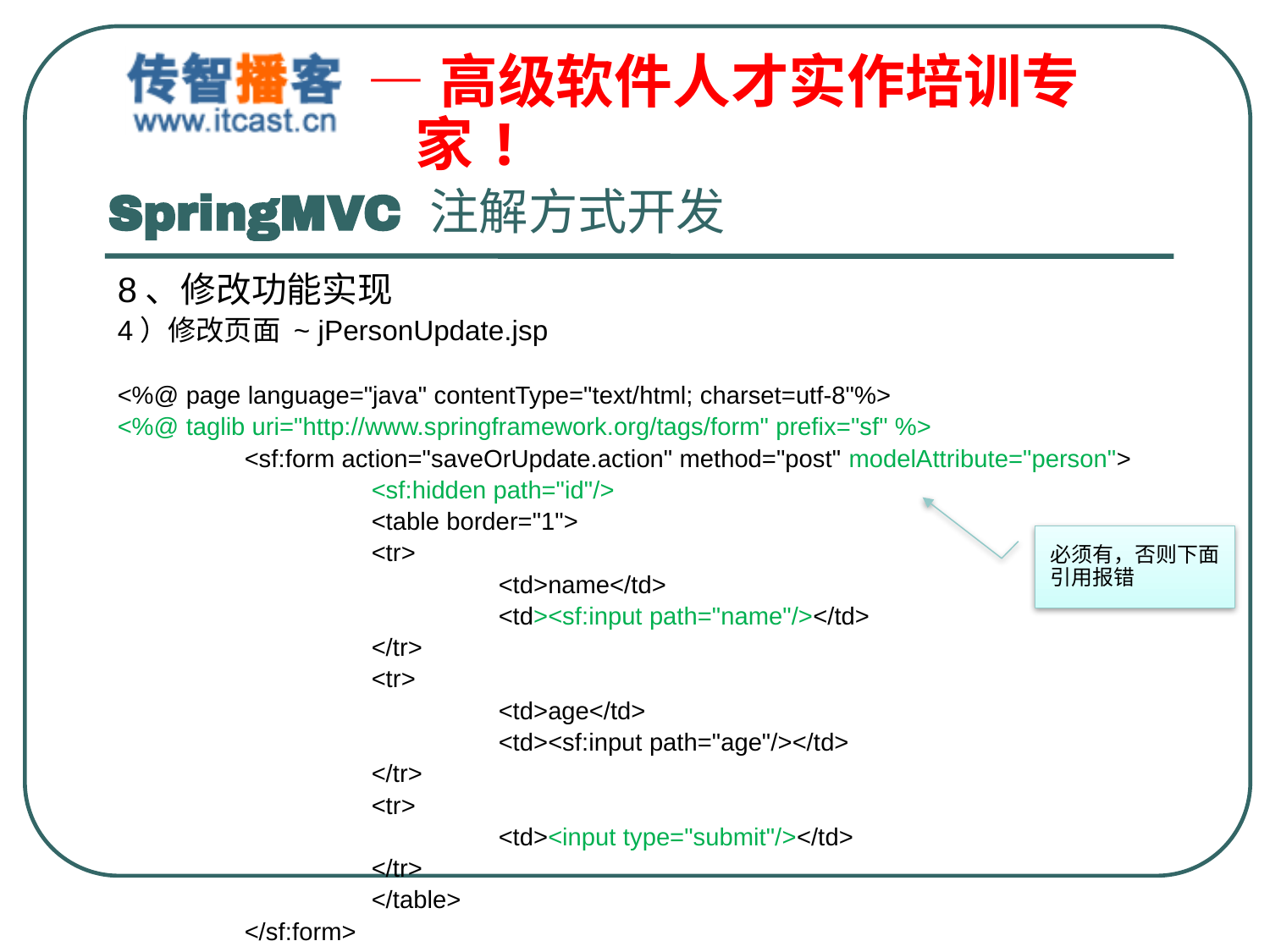

# SpringMVC 注解方式开发
8、修改功能实现
4）修改页面 ~ jPersonUpdate.jsp

<%@ page language="java" contentType="text/html; charset=utf-8"%>
<%@ taglib uri="http://www.springframework.org/tags/form" prefix="sf" %>
	<sf:form action="saveOrUpdate.action" method="post" modelAttribute="person">
		<sf:hidden path="id"/>
		<table border="1">
		<tr>
			<td>name</td>
			<td><sf:input path="name"/></td>
		</tr>
		<tr>
			<td>age</td>
			<td><sf:input path="age"/></td>
		</tr>
		<tr>
			<td><input type="submit"/></td>
		</tr>
		</table>
	</sf:form>
必须有，否则下面引用报错